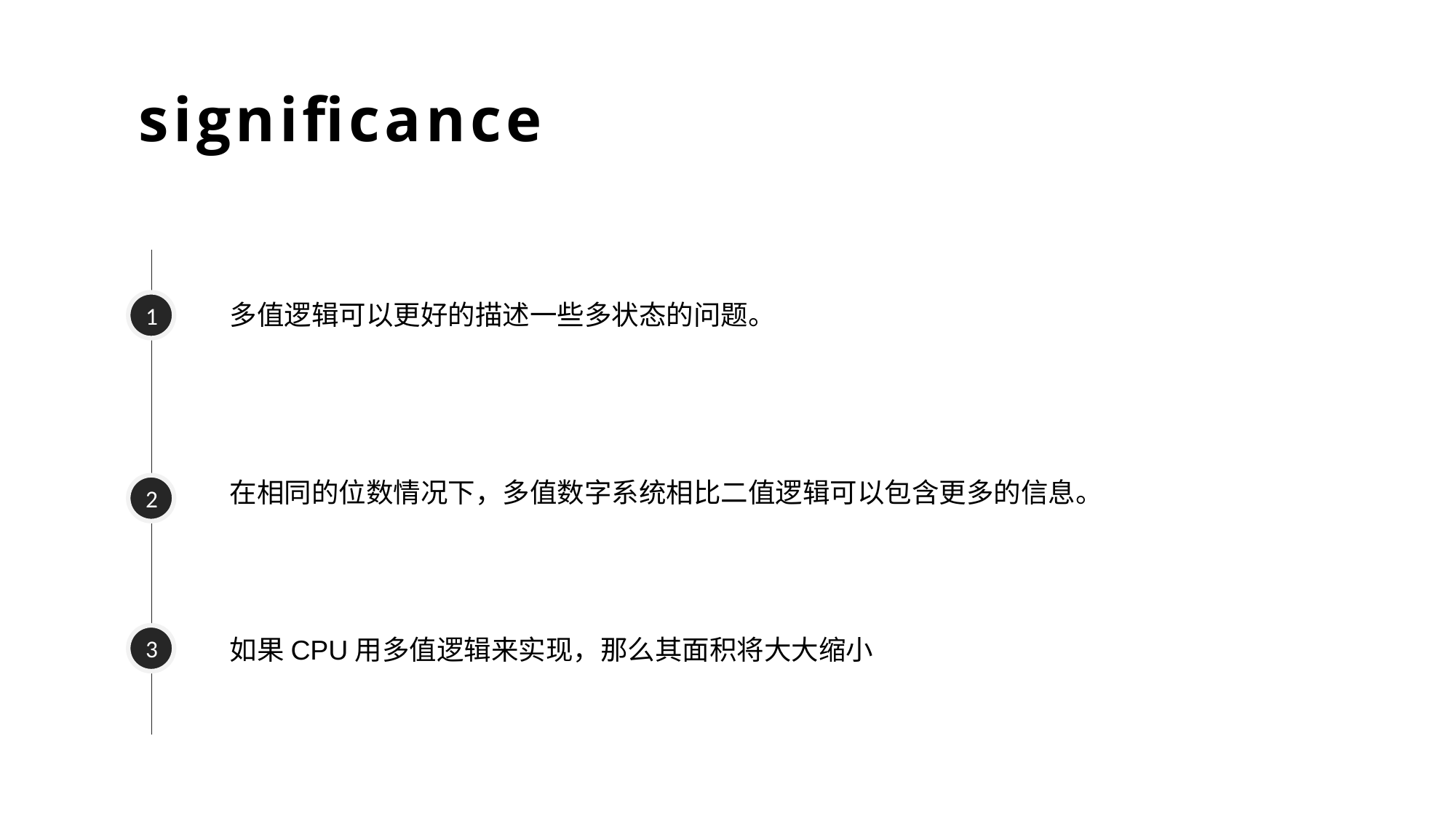

significance
1
多值逻辑可以更好的描述一些多状态的问题。
在相同的位数情况下，多值数字系统相比二值逻辑可以包含更多的信息。
2
3
如果CPU用多值逻辑来实现，那么其面积将大大缩小